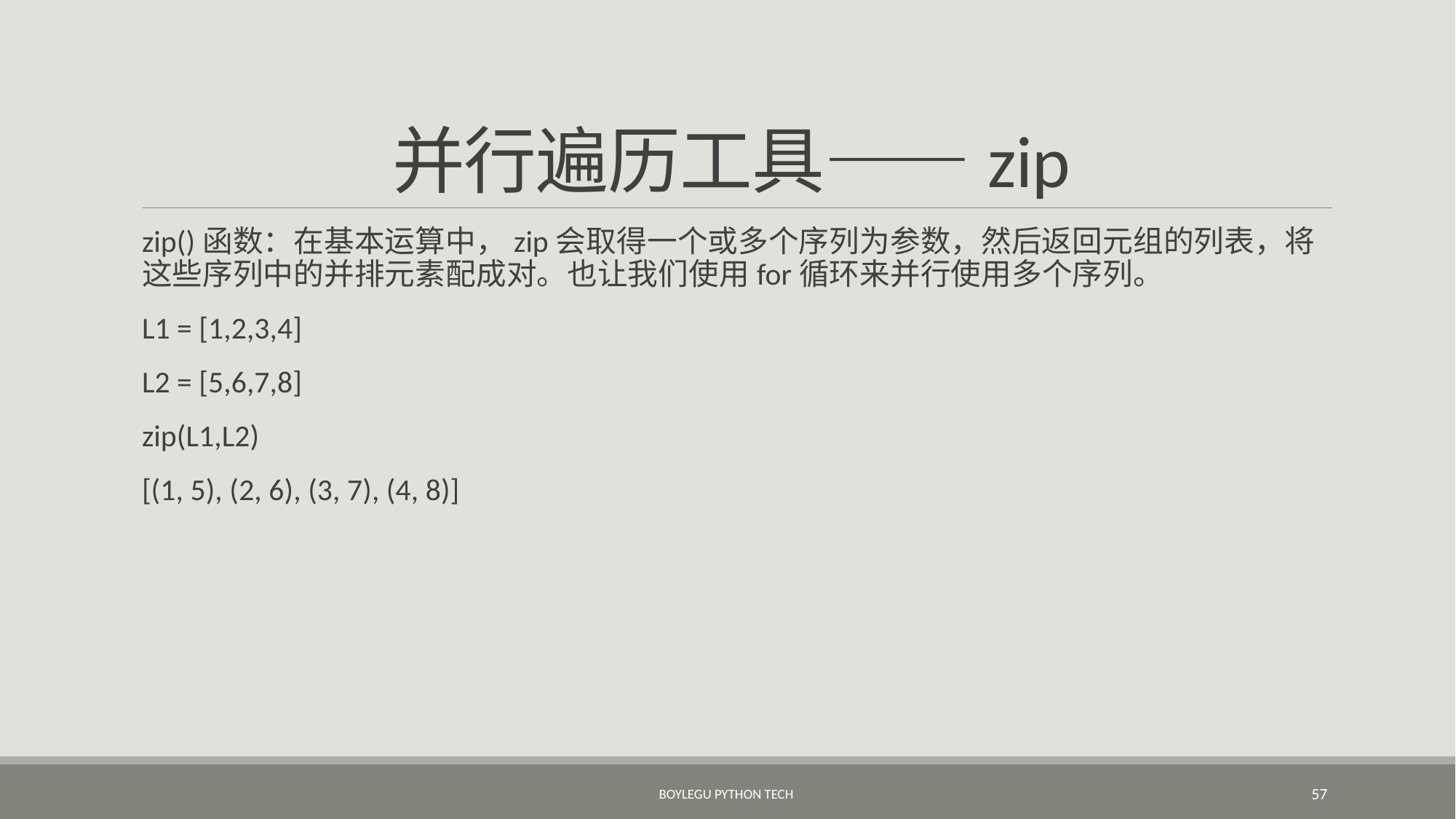

# 并行遍历工具——zip
zip()函数：在基本运算中，zip会取得一个或多个序列为参数，然后返回元组的列表，将这些序列中的并排元素配成对。也让我们使用for循环来并行使用多个序列。
L1 = [1,2,3,4]
L2 = [5,6,7,8]
zip(L1,L2)
[(1, 5), (2, 6), (3, 7), (4, 8)]
BoyleGu Python Tech
57